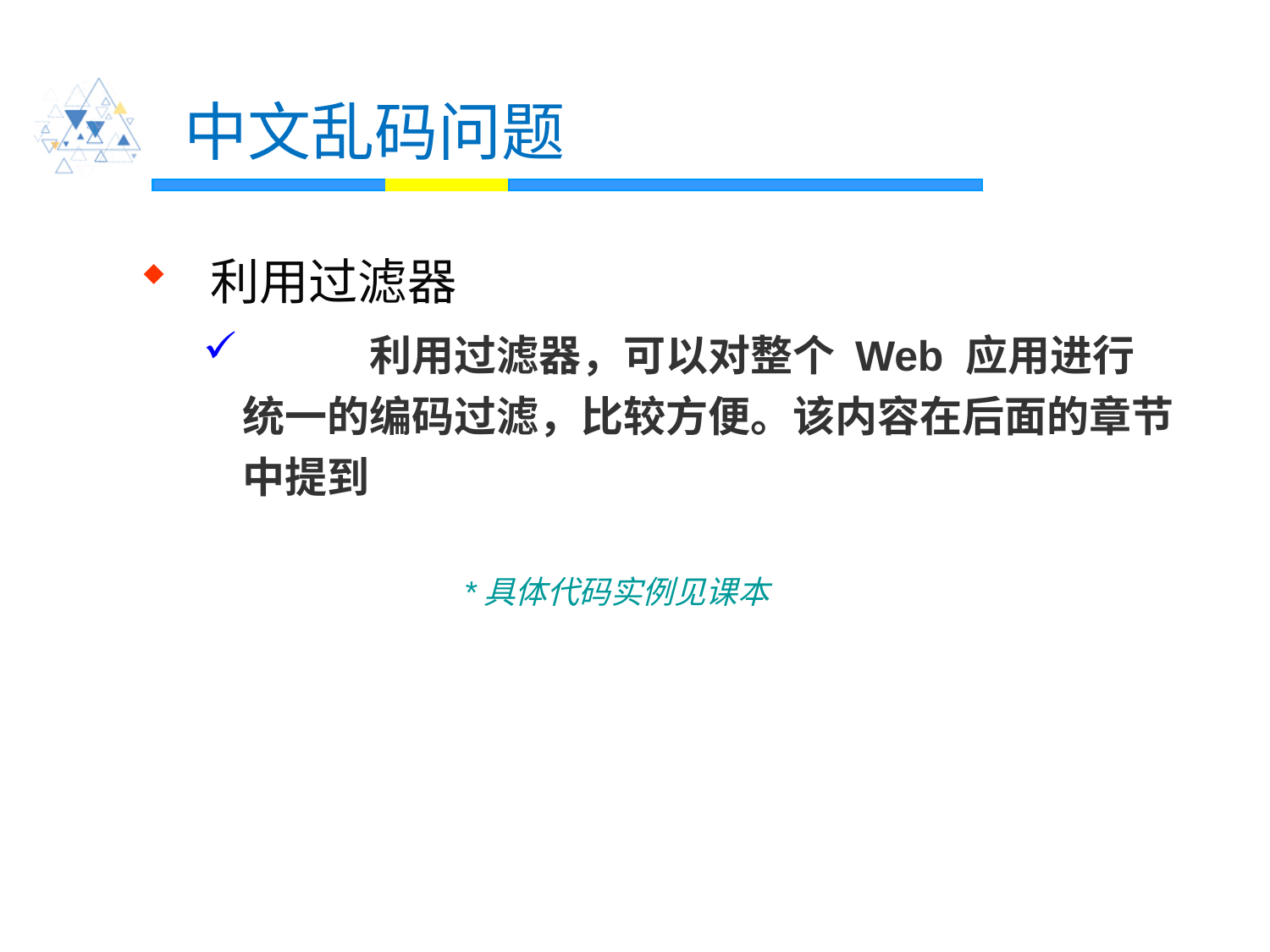

# 中文乱码问题
 利用过滤器
	利用过滤器，可以对整个 Web 应用进行统一的编码过滤，比较方便。该内容在后面的章节中提到
*具体代码实例见课本